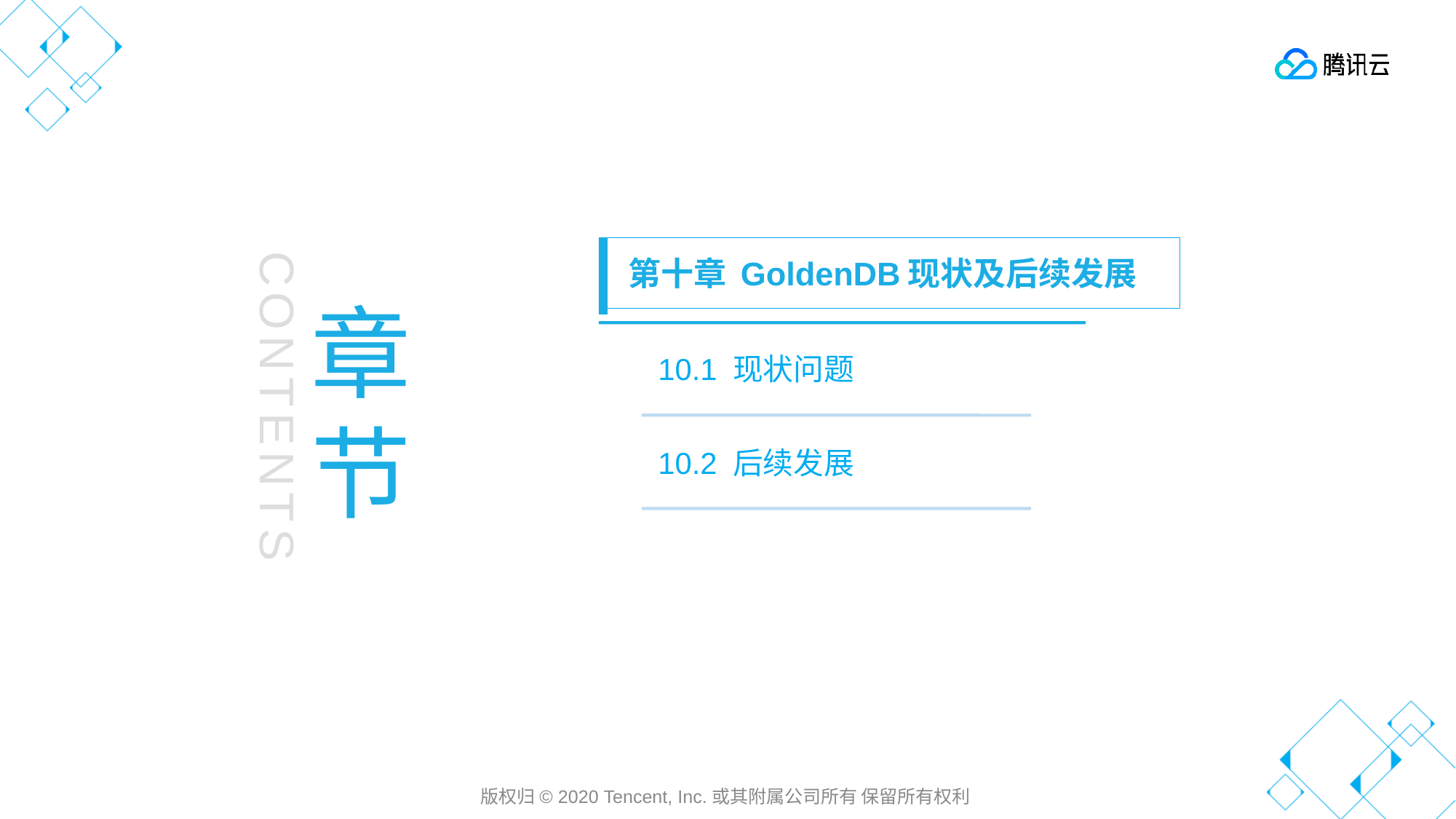

第十章 GoldenDB现状及后续发展
章节

第一章 云计算发展历史
10.1 现状问题
CONTENTS

10.2 后续发展

版权归© 2020 Tencent, Inc.或其附属公司所有 保留所有权利